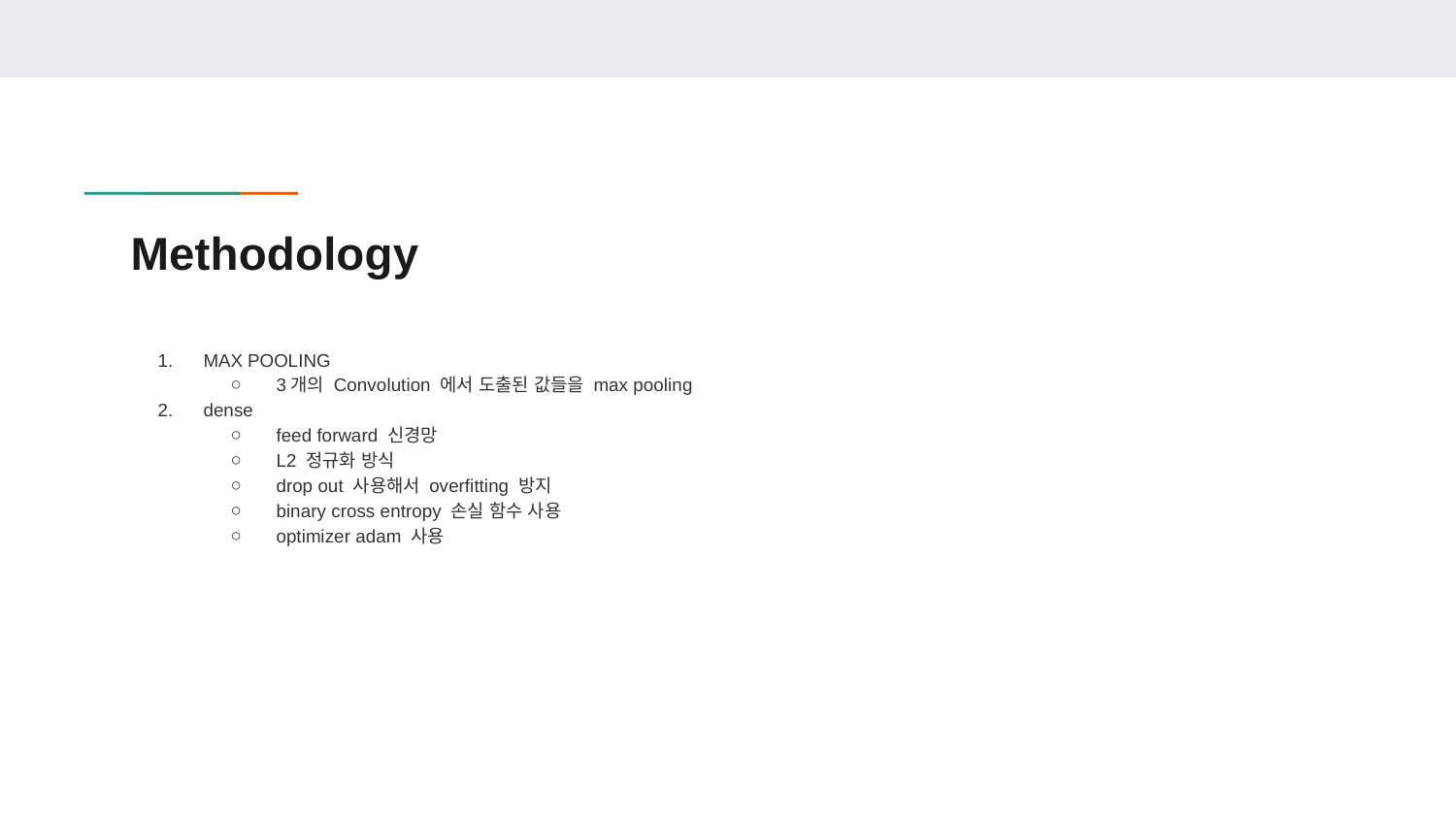

# Methodology

MAX POOLING
3개의 Convolution 에서 도출된 값들을 max pooling
dense
feed forward 신경망
L2 정규화 방식
drop out 사용해서 overfitting 방지
binary cross entropy 손실 함수 사용
optimizer adam 사용